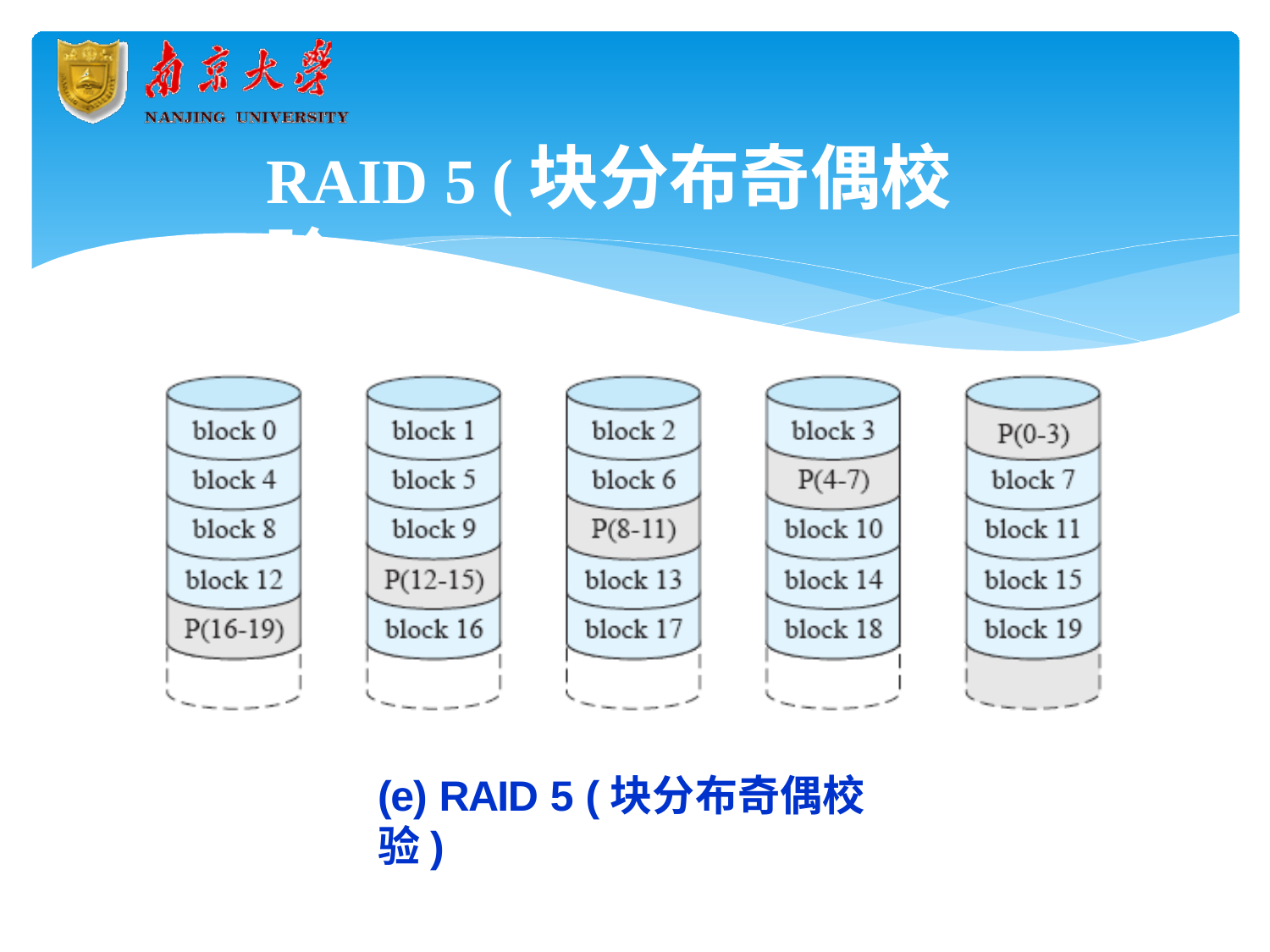

# RAID 5 (块分布奇偶校验)

(e) RAID 5 (块分布奇偶校验)